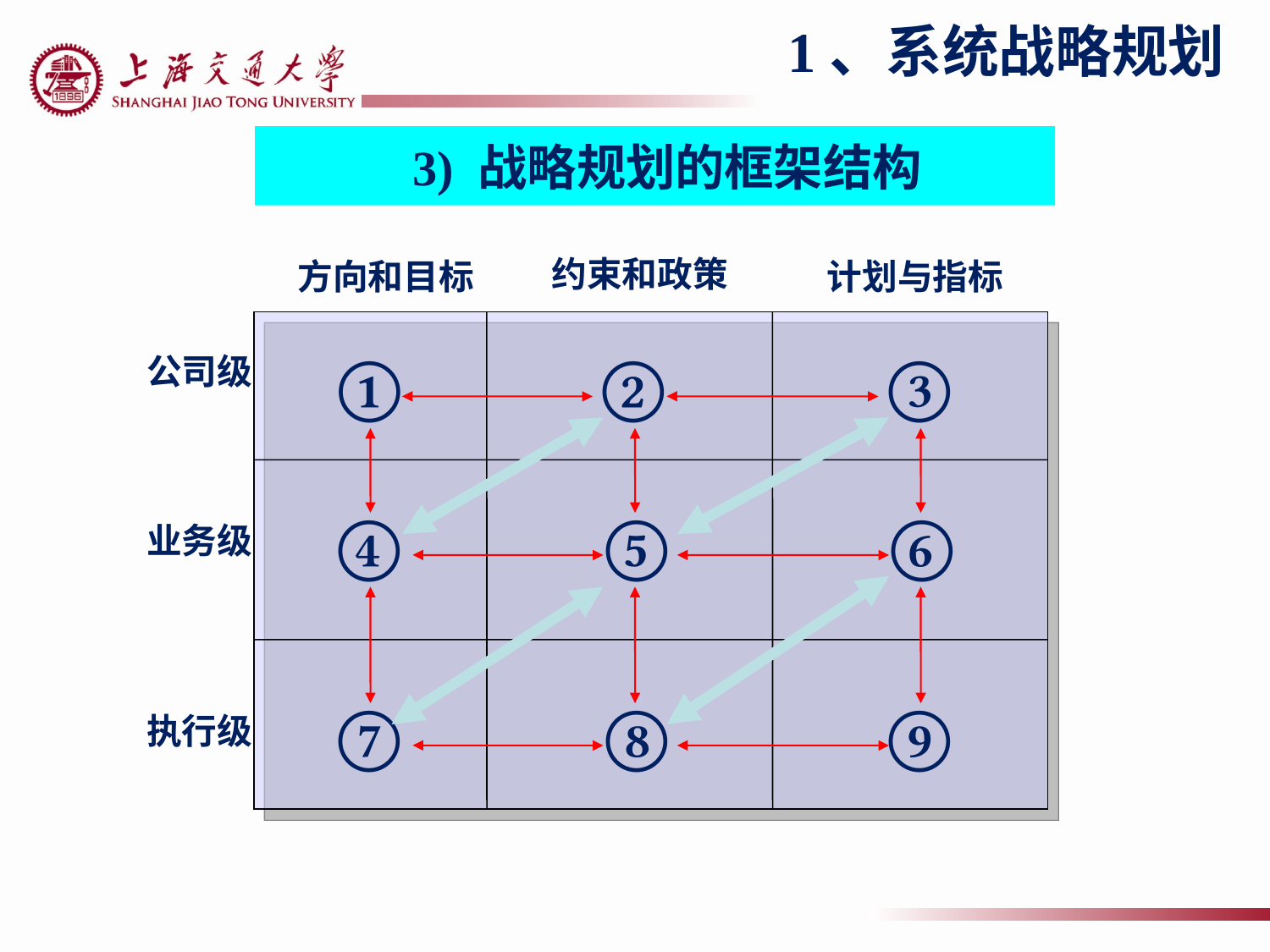

# 1、系统战略规划
  3) 战略规划的框架结构
约束和政策
方向和目标
计划与指标

①
②
③
公司级

④
⑤
⑥
业务级

⑦
⑧
⑨
执行级